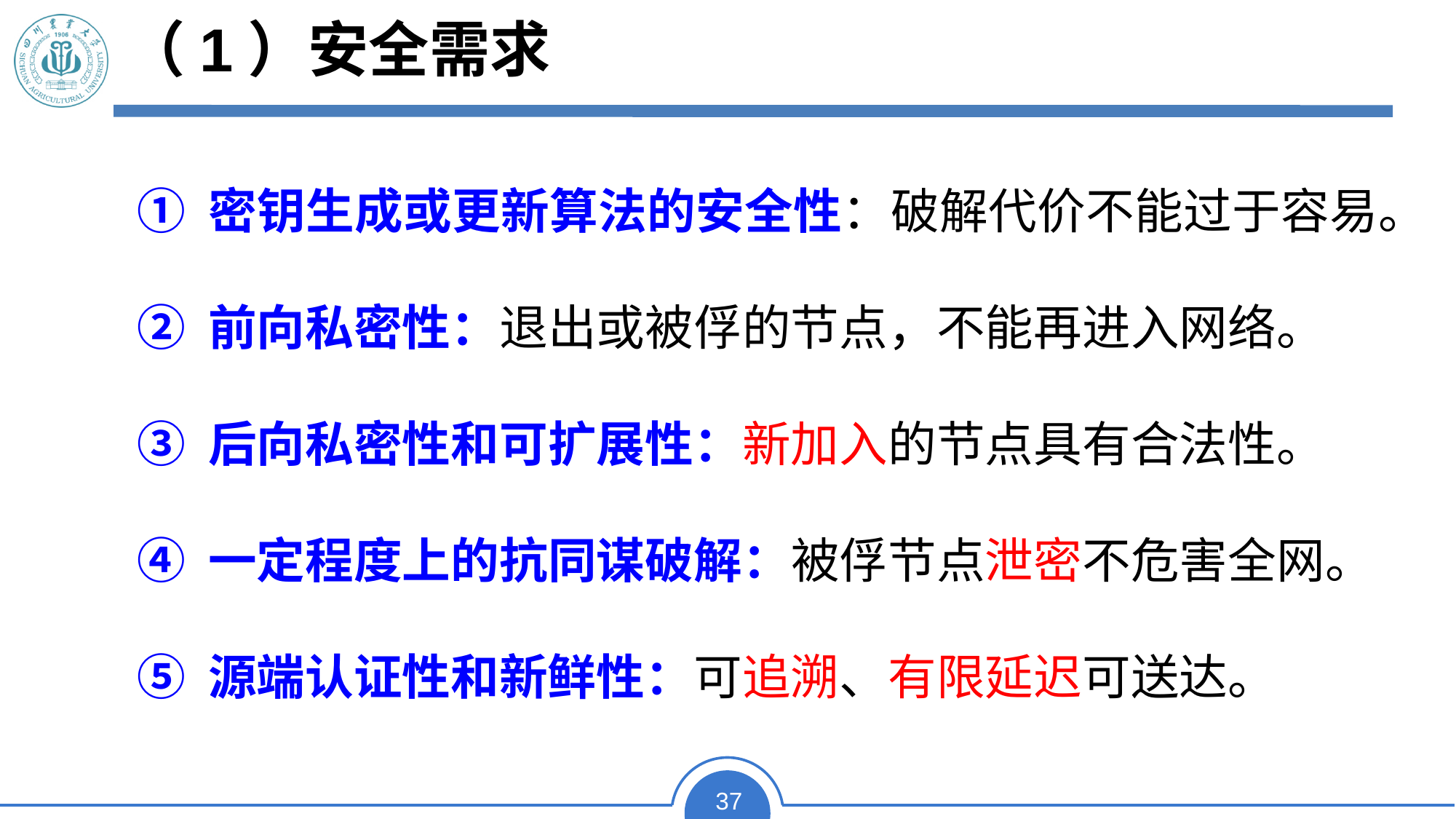

# （1）安全需求
① 密钥生成或更新算法的安全性：破解代价不能过于容易。
② 前向私密性：退出或被俘的节点，不能再进入网络。
③ 后向私密性和可扩展性：新加入的节点具有合法性。
④ 一定程度上的抗同谋破解：被俘节点泄密不危害全网。
⑤ 源端认证性和新鲜性：可追溯、有限延迟可送达。